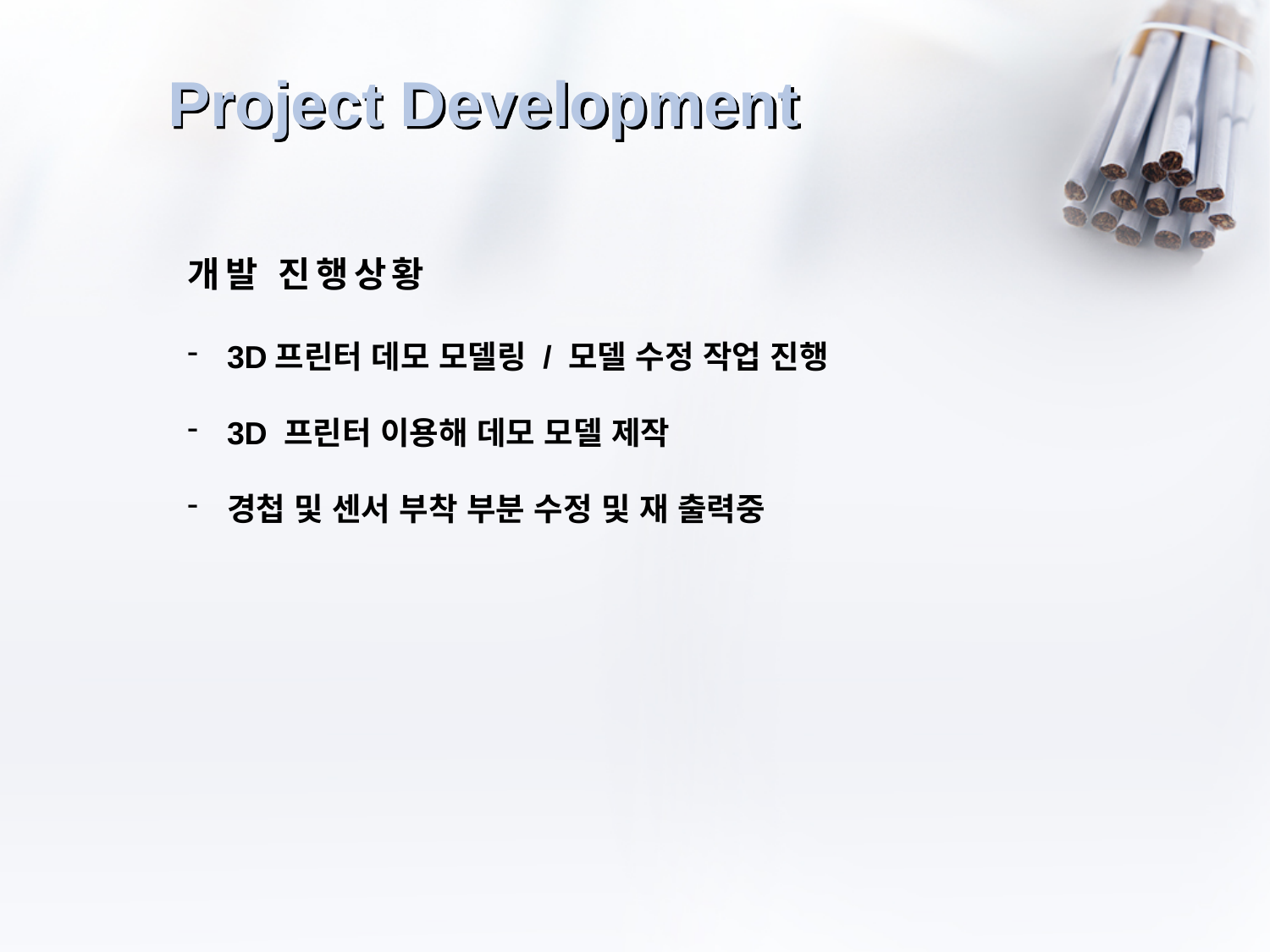

# Project Development
개발 진행상황

3D프린터 데모 모델링 / 모델 수정 작업 진행

3D 프린터 이용해 데모 모델 제작

경첩 및 센서 부착 부분 수정 및 재 출력중